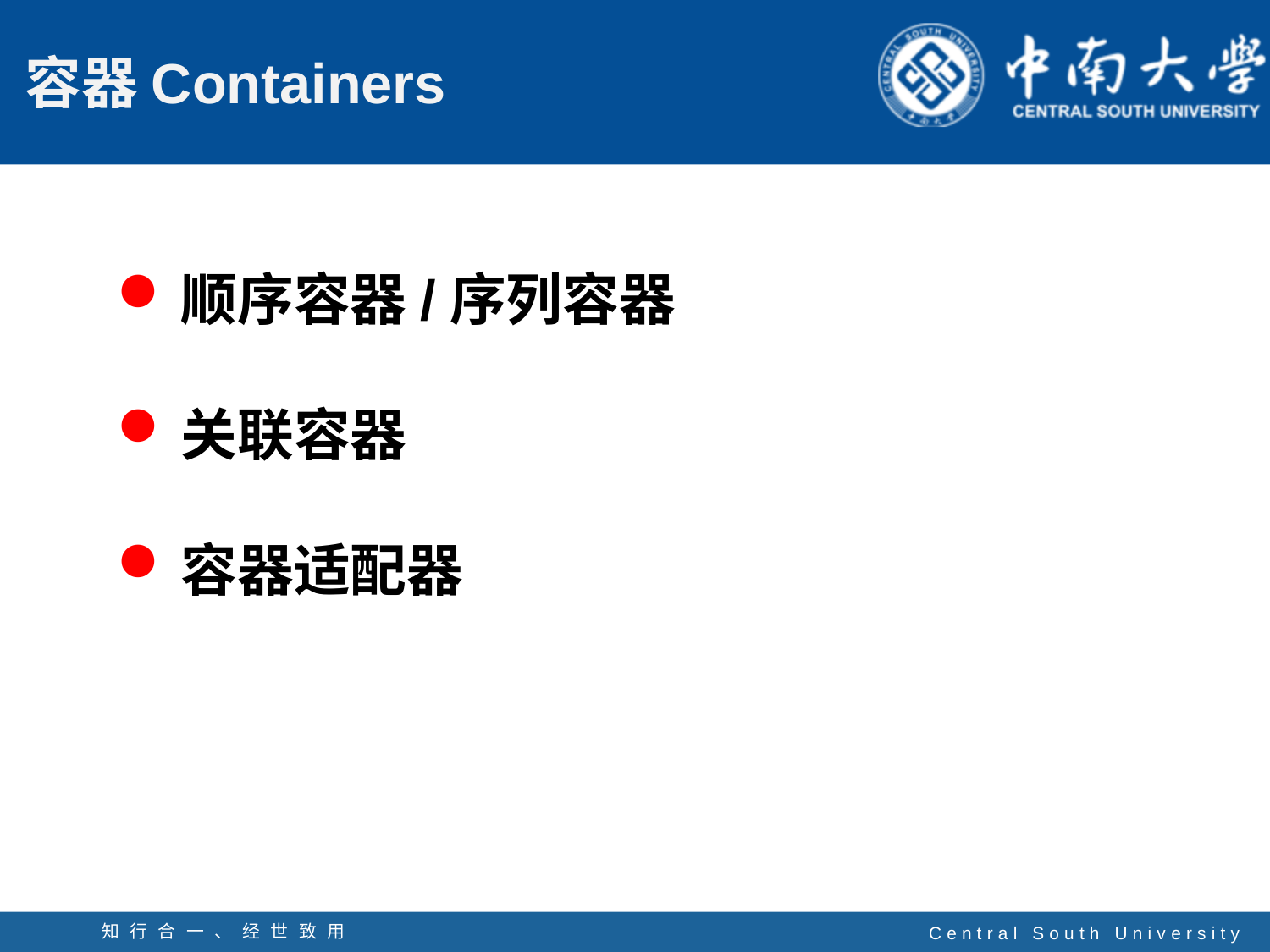

顺序容器/序列容器
关联容器
容器适配器

知行合一、经世致用
自强不息 厚德载物
Central South University
9